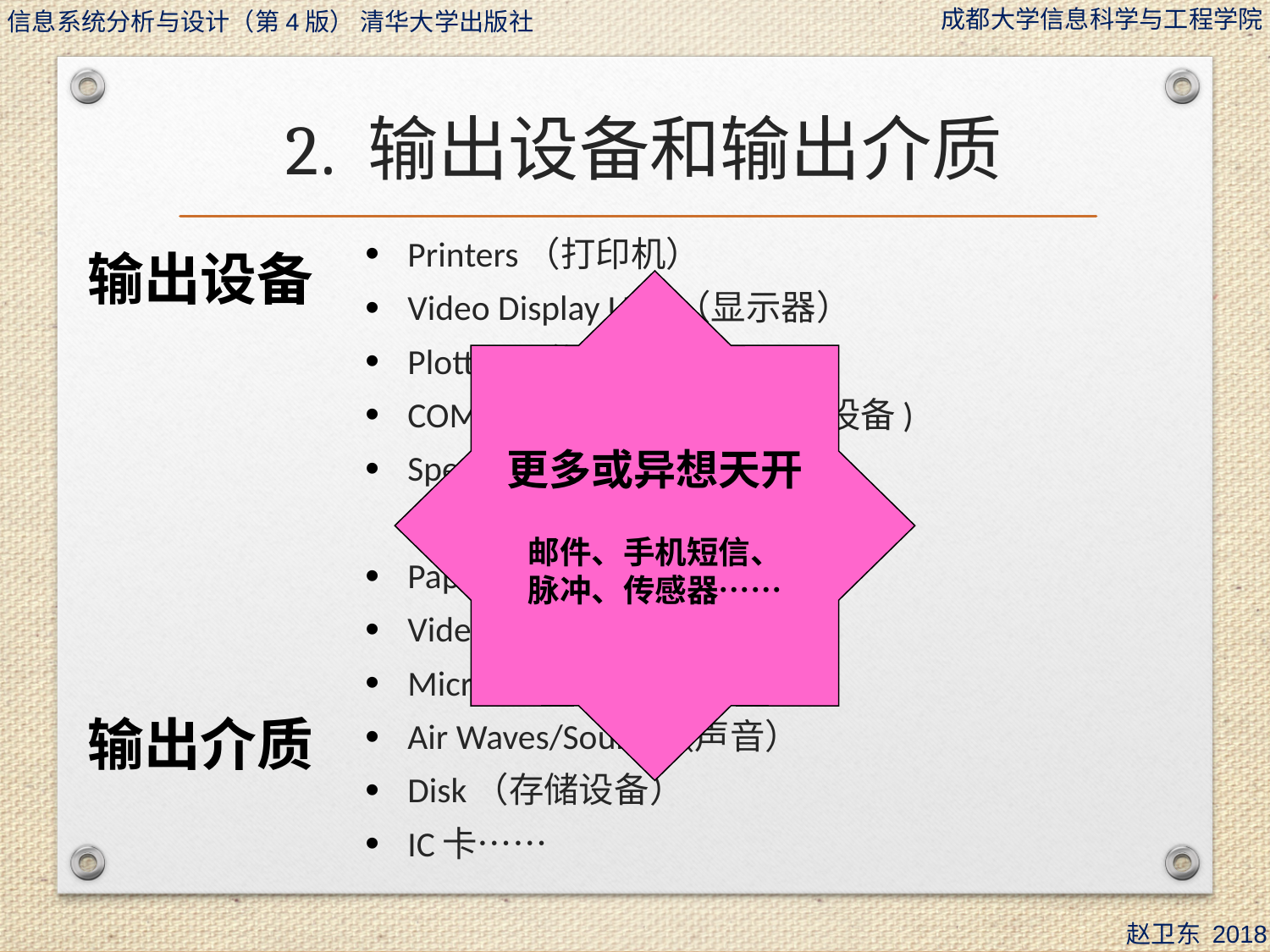

# 2. 输出设备和输出介质
Printers（打印机）
Video Display Unit（显示器）
Plotters（绘图仪）
COM Equipment（串行端口设备)
Speakers（喇叭）……

Paper（纸）
Video Screen（屏幕）
Microfilm/Microfiche（胶片）
Air Waves/Sound（声音）
Disk（存储设备）
IC卡……
输出设备

输出介质
更多或异想天开

邮件、手机短信、
脉冲、传感器……